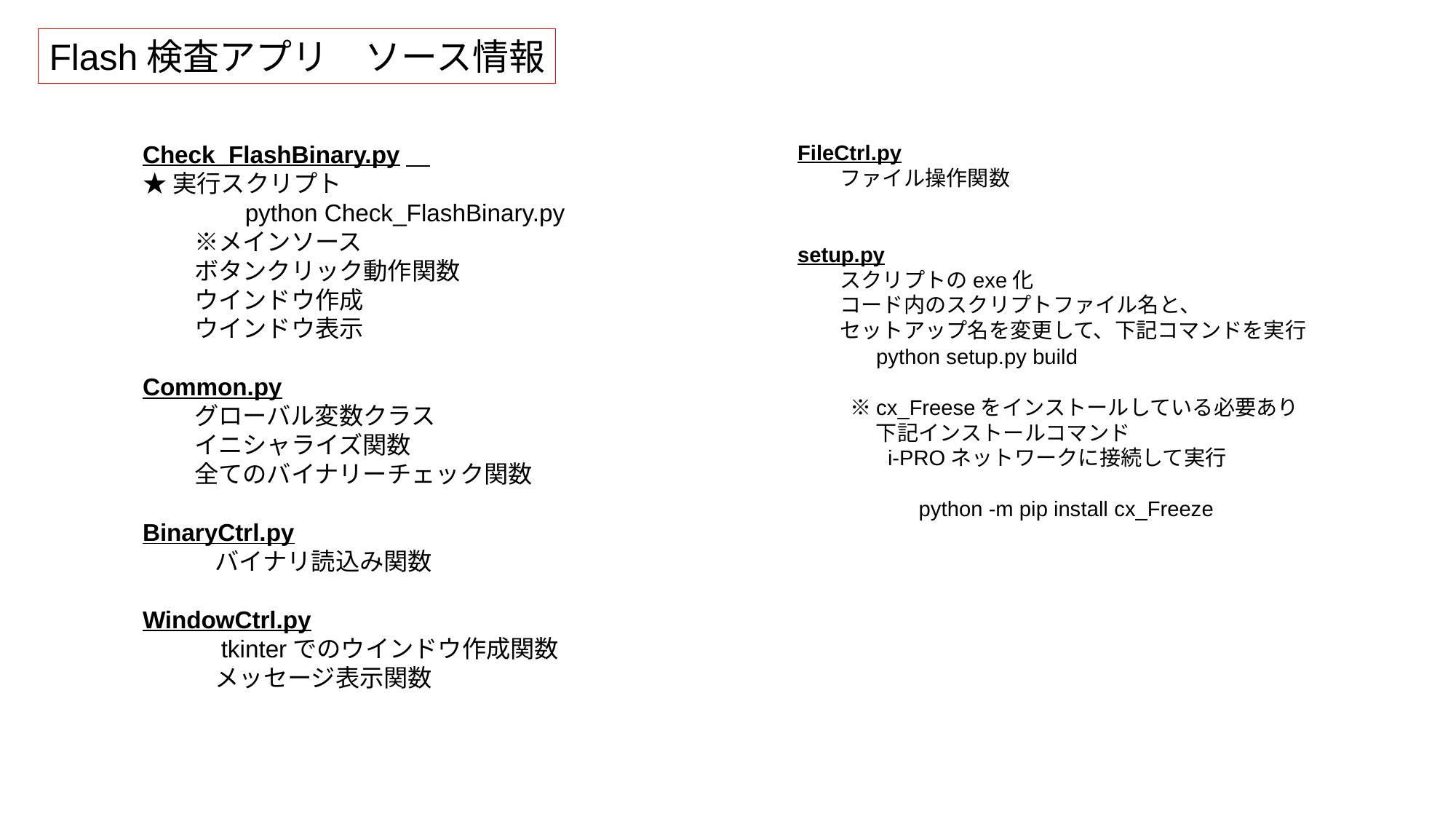

Flash検査アプリ　ソース情報
Check_FlashBinary.py
★実行スクリプト
　　　　python Check_FlashBinary.py
    　※メインソース
    　ボタンクリック動作関数
    　ウインドウ作成
    　ウインドウ表示

Common.py
    　グローバル変数クラス
    　イニシャライズ関数
    　全てのバイナリーチェック関数

BinaryCtrl.py
　　　バイナリ読込み関数

WindowCtrl.py
　　　tkinterでのウインドウ作成関数
　　　メッセージ表示関数

FileCtrl.py
　　ファイル操作関数

setup.py
　　スクリプトのexe化
　　コード内のスクリプトファイル名と、
　　セットアップ名を変更して、下記コマンドを実行
 　　　python setup.py build

 　　※cx_Freeseをインストールしている必要あり
 　　　 下記インストールコマンド
　　　　i-PROネットワークに接続して実行

 　　　　　python -m pip install cx_Freeze